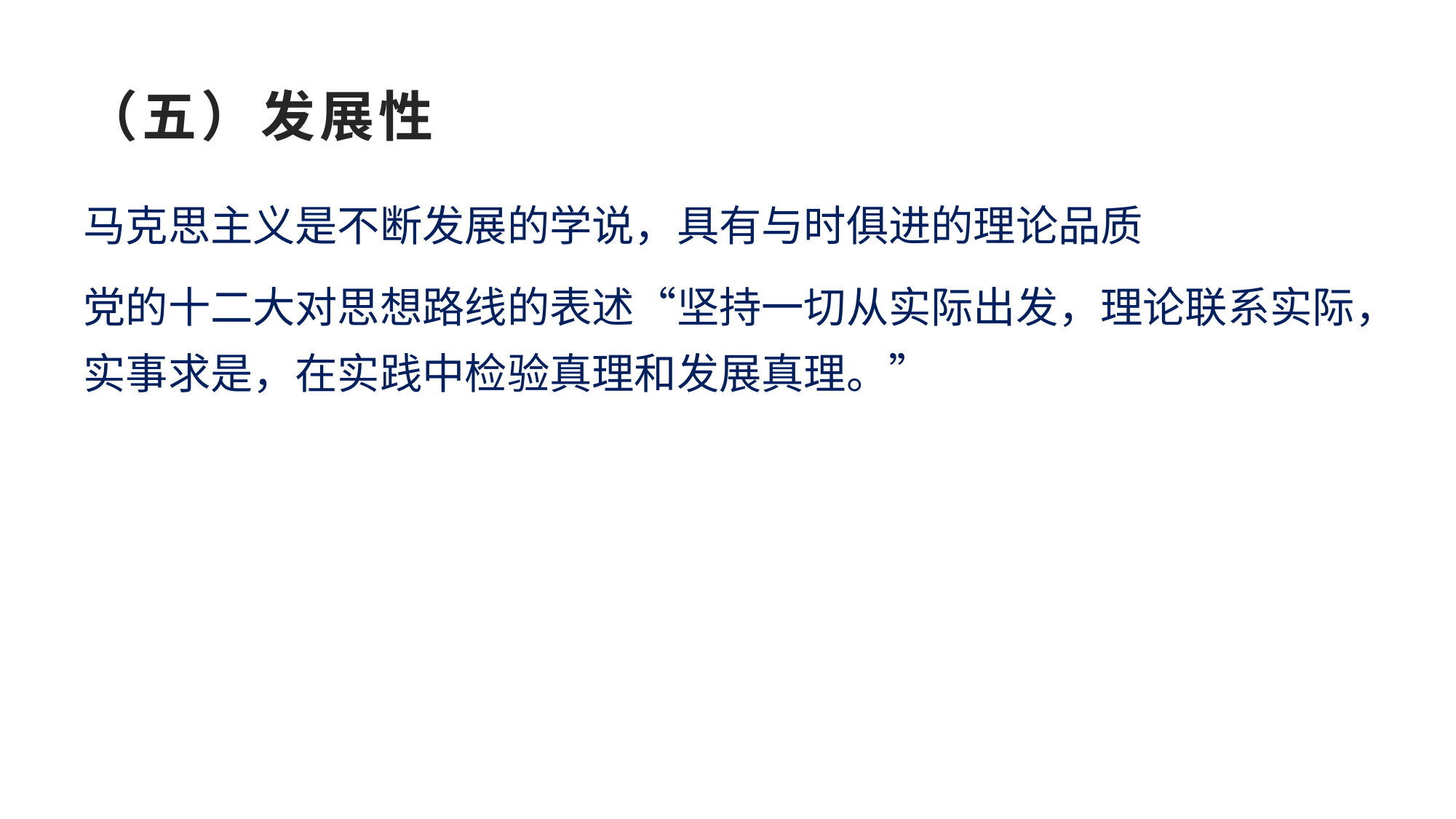

# （五）发展性
马克思主义是不断发展的学说，具有与时俱进的理论品质
党的十二大对思想路线的表述“坚持一切从实际出发，理论联系实际，实事求是，在实践中检验真理和发展真理。”